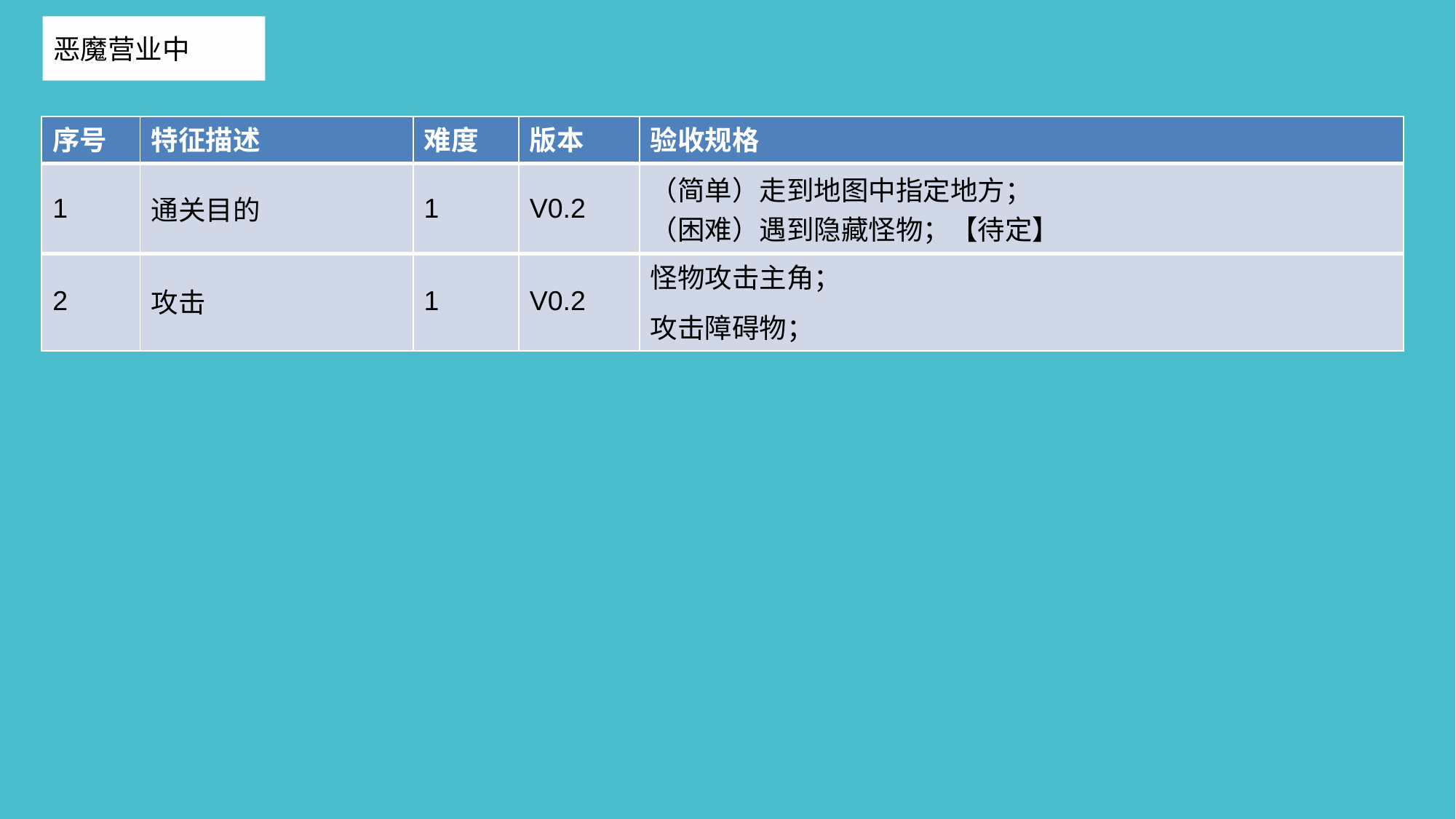

恶魔营业中
| 序号 | 特征描述 | 难度 | 版本 | 验收规格 |
| --- | --- | --- | --- | --- |
| 1 | 通关目的 | 1 | V0.2 | （简单）走到地图中指定地方； （困难）遇到隐藏怪物；【待定】 |
| 2 | 攻击 | 1 | V0.2 | 怪物攻击主角； 攻击障碍物； |